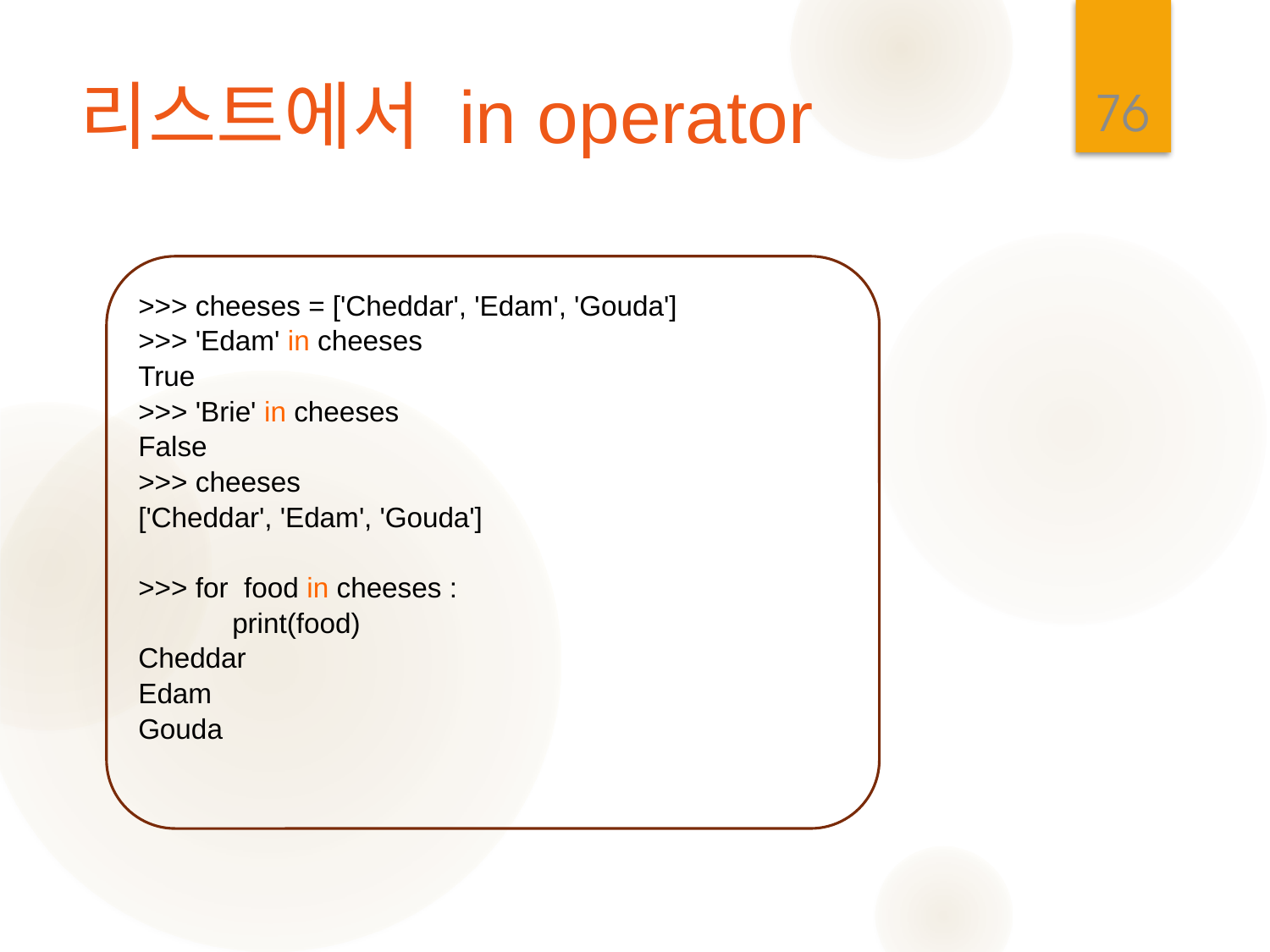

76
# 리스트에서 in operator

>>> cheeses = ['Cheddar', 'Edam', 'Gouda']
>>> 'Edam' in cheeses
True
>>> 'Brie' in cheeses
False
>>> cheeses
['Cheddar', 'Edam', 'Gouda']

>>> for  food in cheeses :
            print(food)
Cheddar
Edam
Gouda